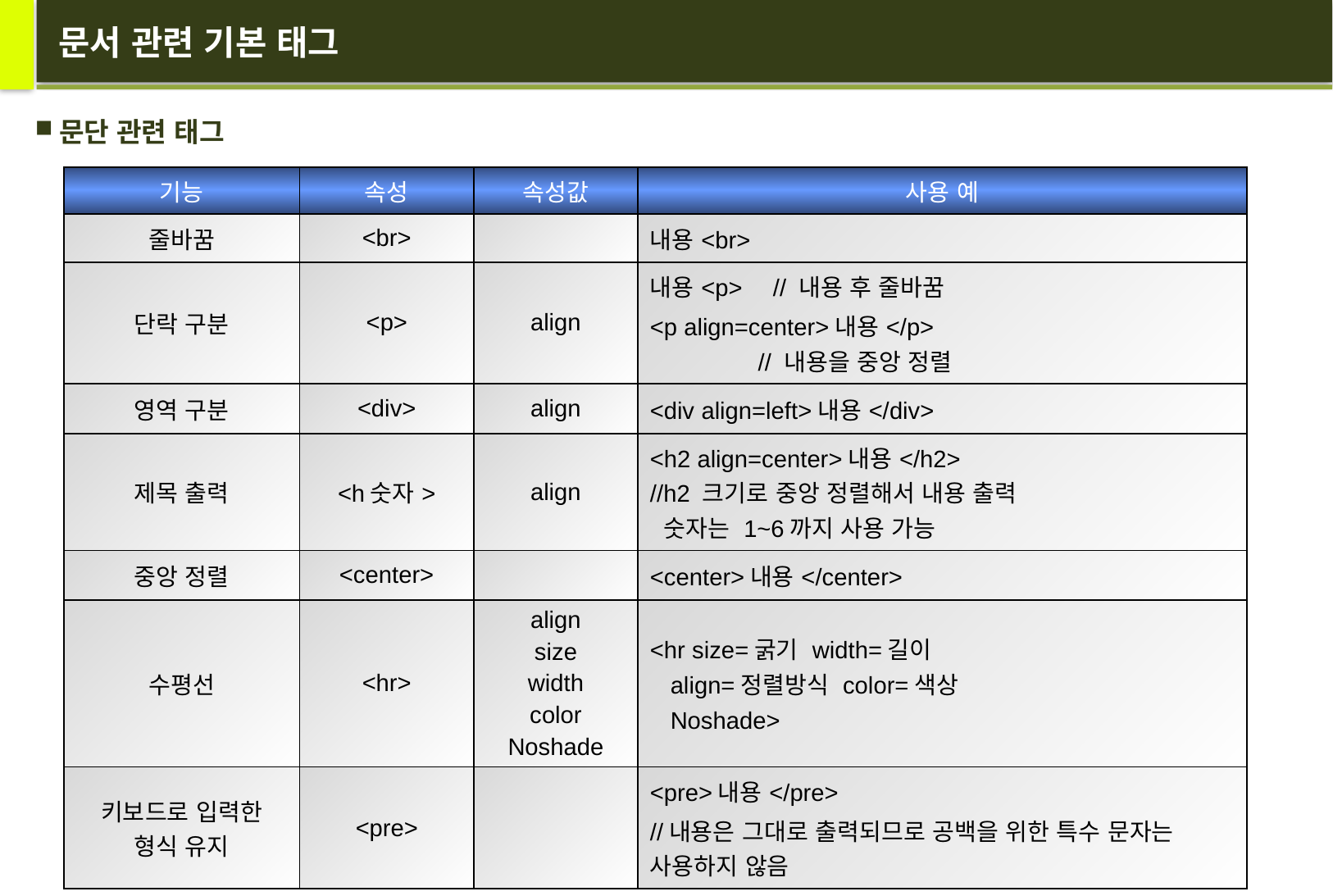

# 문서 관련 기본 태그
문단 관련 태그
| 기능 | 속성 | 속성값 | 사용 예 |
| --- | --- | --- | --- |
| 줄바꿈 | <br> |  | 내용<br> |
| 단락 구분 | <p> | align | 내용<p> // 내용 후 줄바꿈 <p align=center>내용</p> // 내용을 중앙 정렬 |
| 영역 구분 | <div> | align | <div align=left>내용</div> |
| 제목 출력 | <h숫자> | align | <h2 align=center>내용</h2> //h2 크기로 중앙 정렬해서 내용 출력 숫자는 1~6까지 사용 가능 |
| 중앙 정렬 | <center> |  | <center>내용</center> |
| 수평선 | <hr> | align size width color Noshade | <hr size=굵기 width=길이 align=정렬방식 color=색상 Noshade> |
| 키보드로 입력한 형식 유지 | <pre> |  | <pre>내용</pre> //내용은 그대로 출력되므로 공백을 위한 특수 문자는 사용하지 않음 |